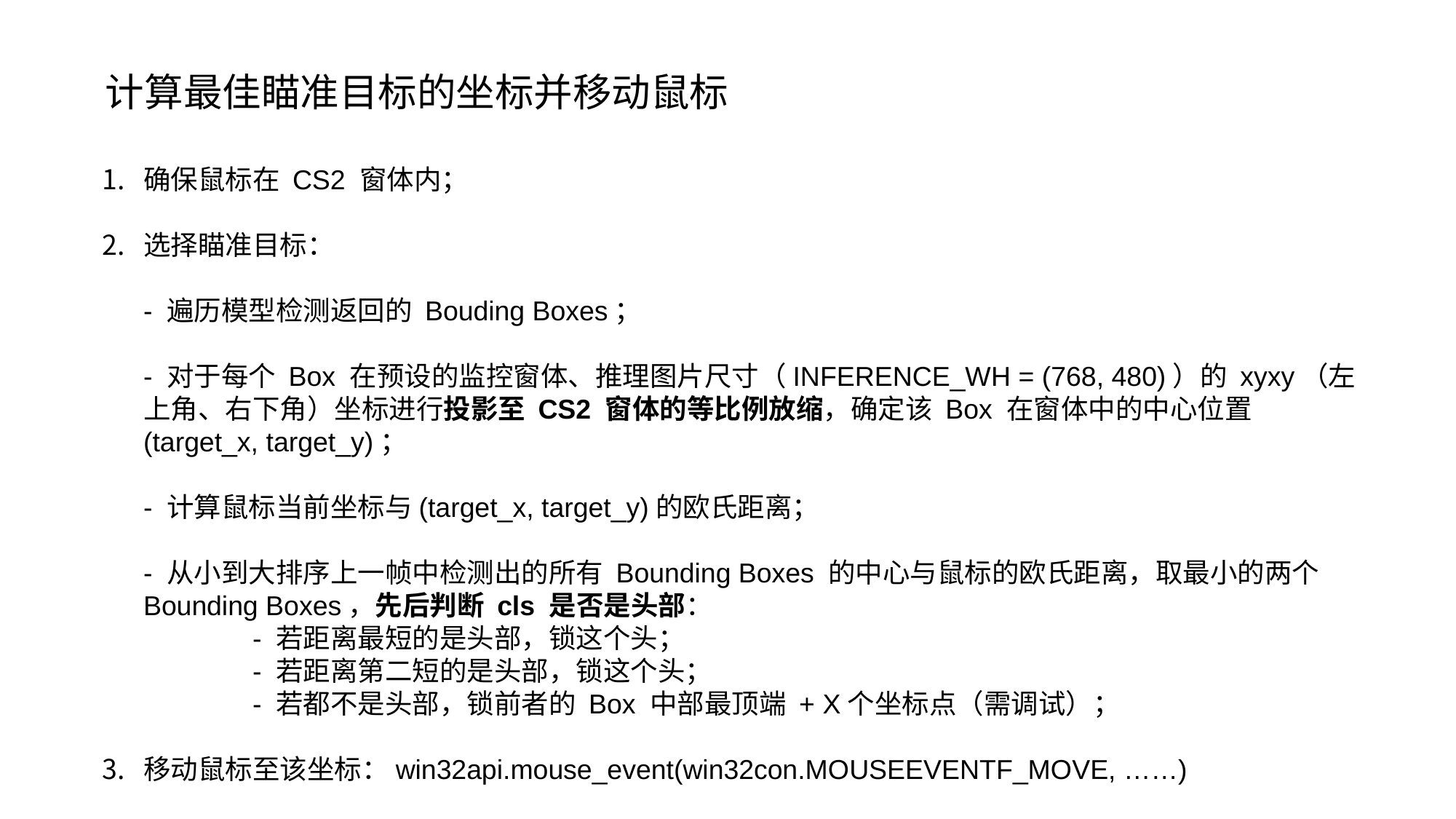

计算最佳瞄准目标的坐标并移动鼠标
确保鼠标在 CS2 窗体内；

选择瞄准目标：
- 遍历模型检测返回的 Bouding Boxes；
- 对于每个 Box 在预设的监控窗体、推理图片尺寸（INFERENCE_WH = (768, 480)）的 xyxy（左上角、右下角）坐标进行投影至 CS2 窗体的等比例放缩，确定该 Box 在窗体中的中心位置 (target_x, target_y)；
- 计算鼠标当前坐标与(target_x, target_y)的欧氏距离；
- 从小到大排序上一帧中检测出的所有 Bounding Boxes 的中心与鼠标的欧氏距离，取最小的两个 Bounding Boxes，先后判断 cls 是否是头部：
	- 若距离最短的是头部，锁这个头；
	- 若距离第二短的是头部，锁这个头；
	- 若都不是头部，锁前者的 Box 中部最顶端 + X个坐标点（需调试）；

移动鼠标至该坐标：win32api.mouse_event(win32con.MOUSEEVENTF_MOVE, ……)